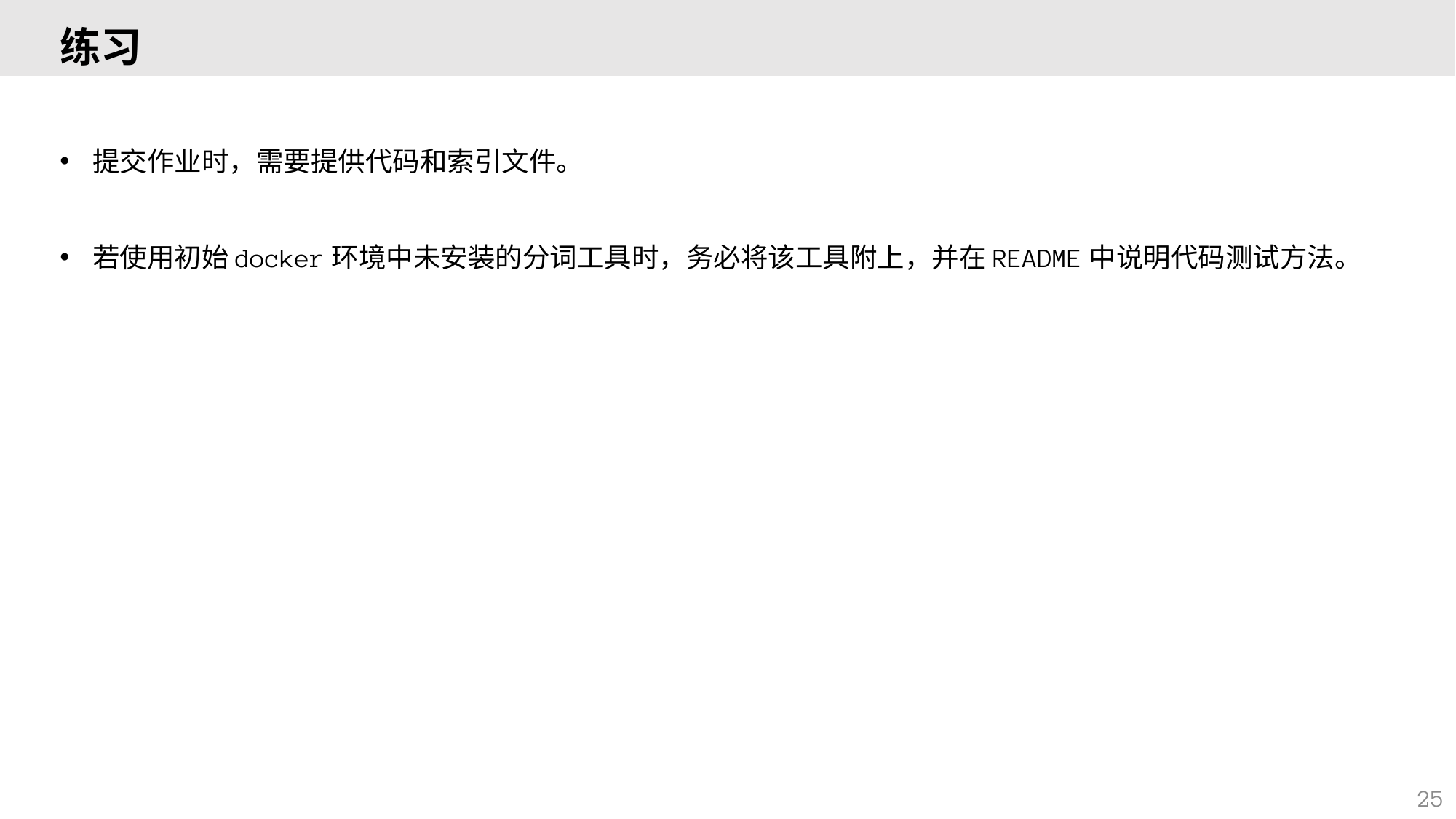

# 练习

提交作业时，需要提供代码和索引文件。

若使用初始docker环境中未安装的分词工具时，务必将该工具附上，并在README中说明代码测试方法。
25